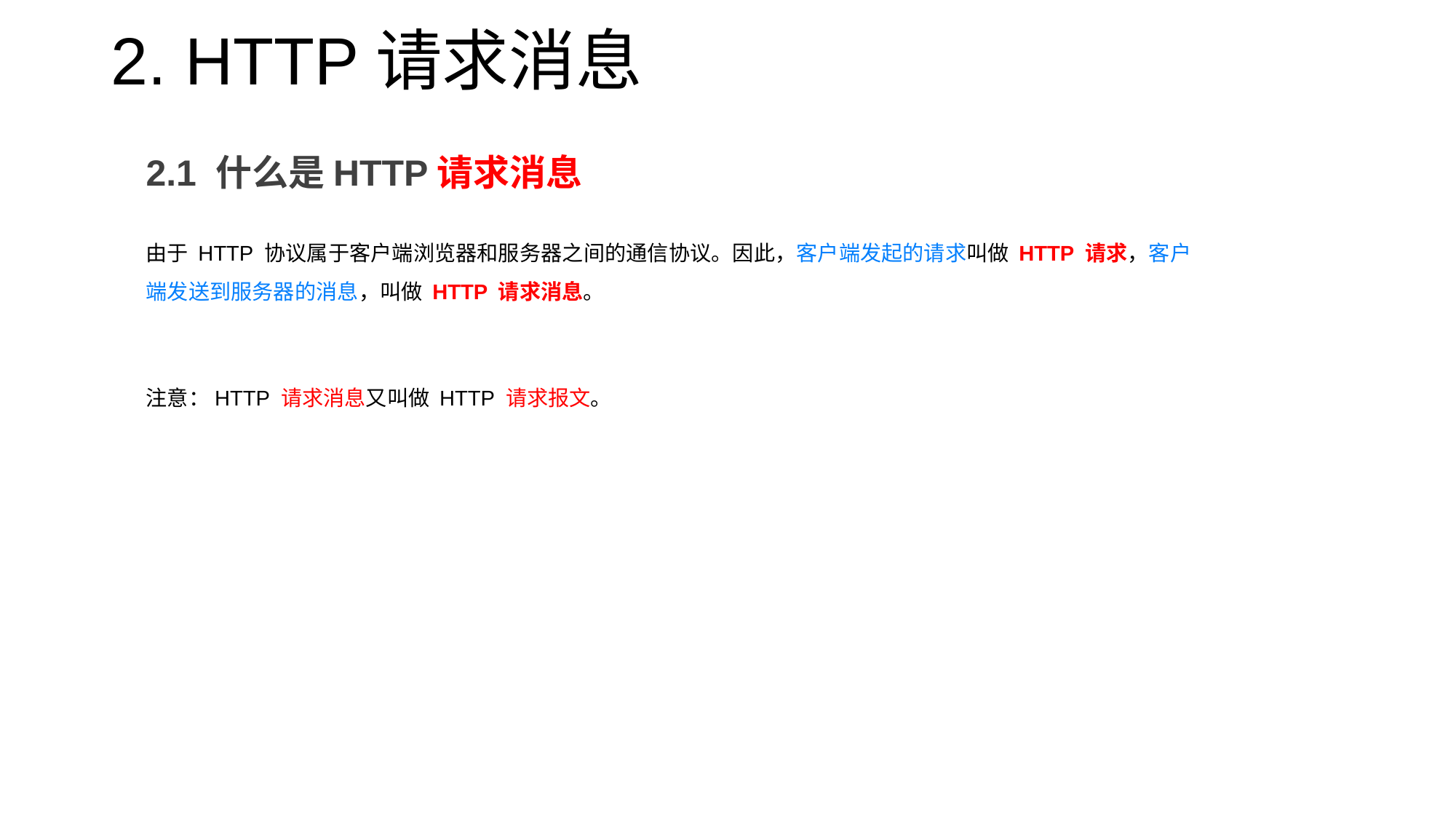

# 2. HTTP请求消息
2.1 什么是HTTP请求消息
由于 HTTP 协议属于客户端浏览器和服务器之间的通信协议。因此，客户端发起的请求叫做 HTTP 请求，客户端发送到服务器的消息，叫做 HTTP 请求消息。

注意：HTTP 请求消息又叫做 HTTP 请求报文。